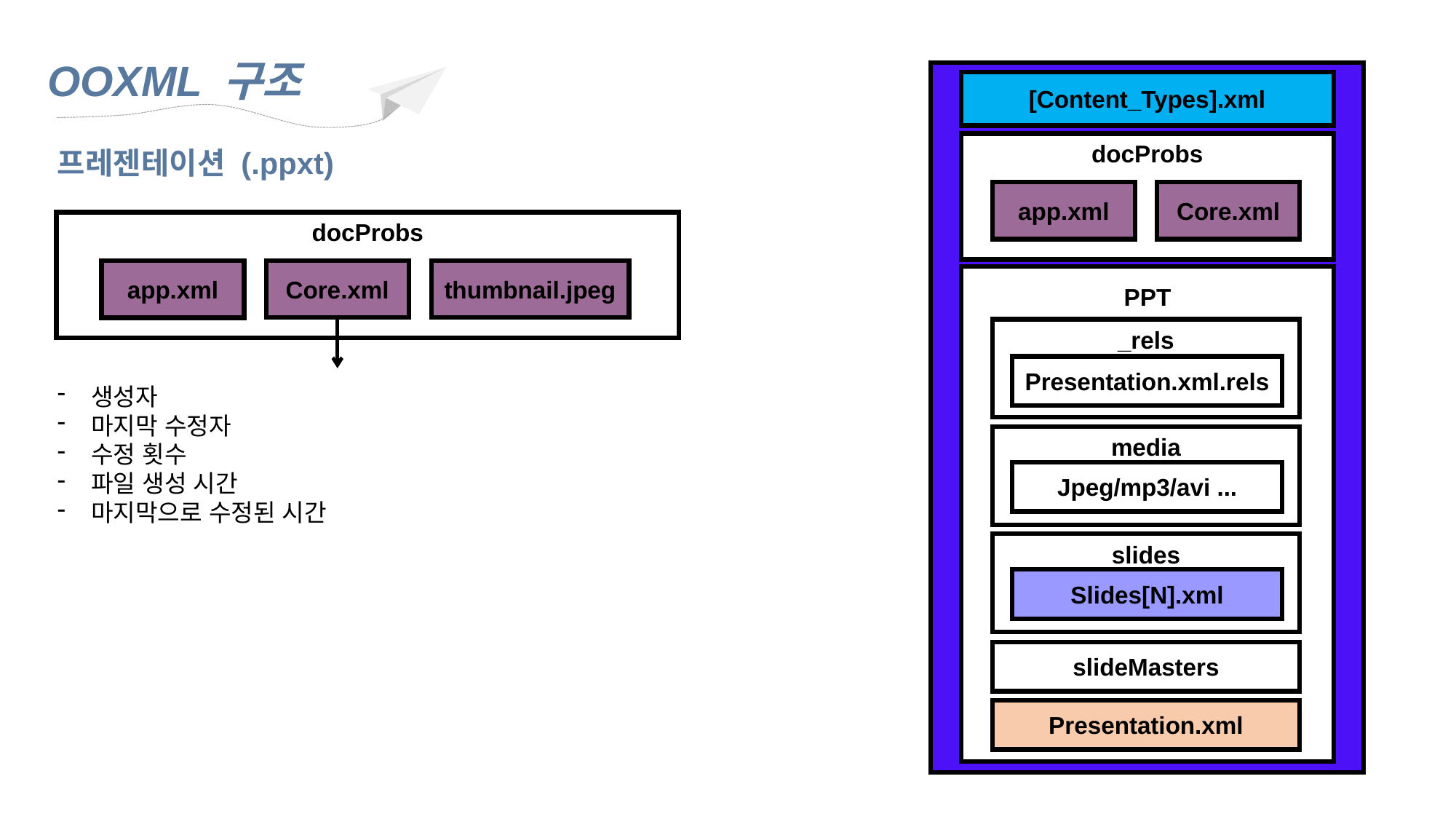

OOXML 구조

[Content_Types].xml
docProbs

Core.xml
app.xml

PPT

_rels

Presentation.xml.rels
media

Jpeg/mp3/avi ...
slides

Slides[N].xml
slideMasters
Presentation.xml

프레젠테이션 (.ppxt)

생성자
마지막 수정자
수정 횟수
파일 생성 시간
마지막으로 수정된 시간
docProbs

Core.xml
thumbnail.jpeg
app.xml